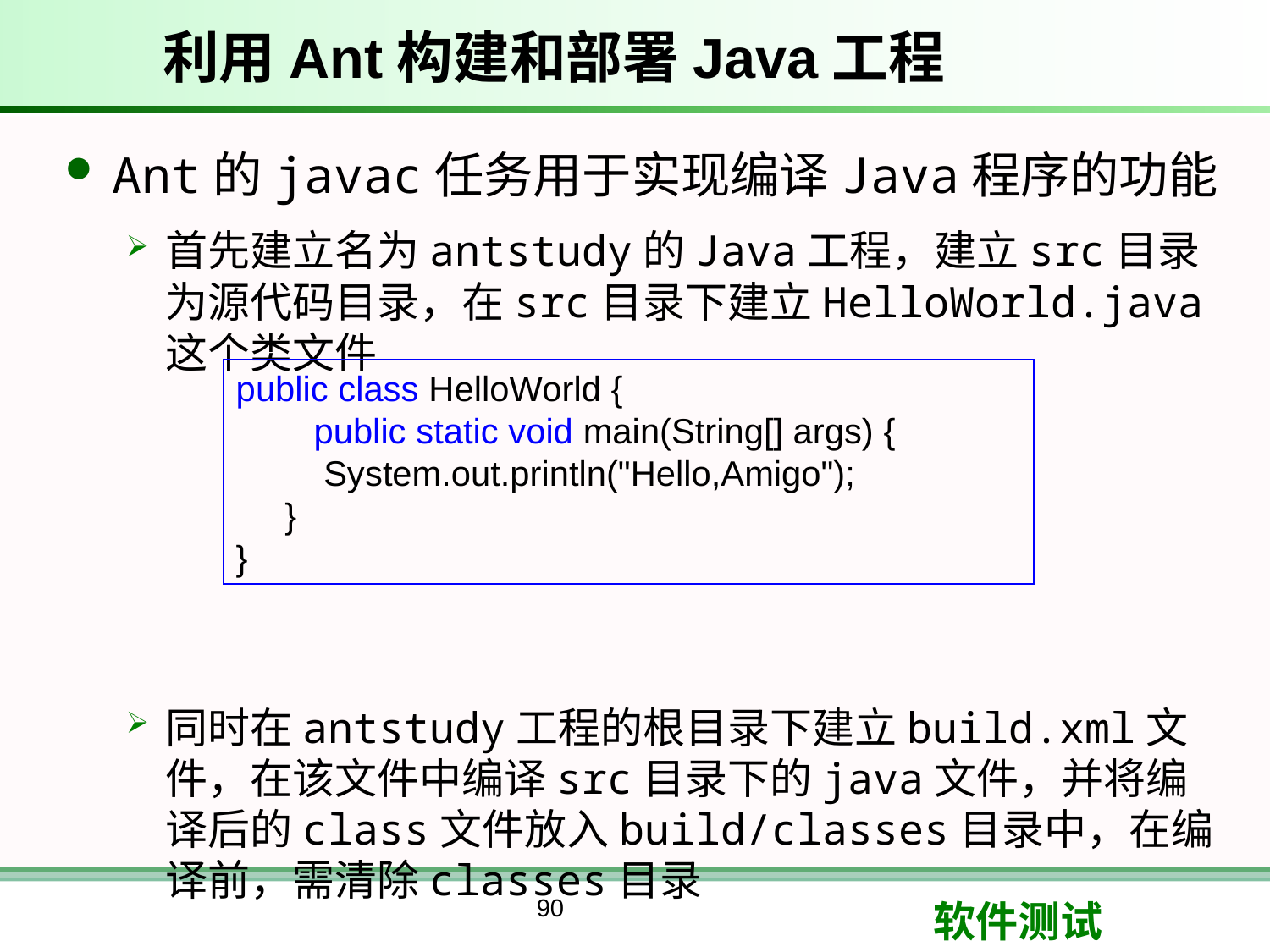

# 利用Ant构建和部署Java工程
Ant的javac任务用于实现编译Java程序的功能
首先建立名为antstudy的Java工程，建立src目录为源代码目录，在src目录下建立HelloWorld.java这个类文件

同时在antstudy工程的根目录下建立build.xml文件，在该文件中编译src目录下的java文件，并将编译后的class文件放入build/classes目录中，在编译前，需清除classes目录
public class HelloWorld {
        public static void main(String[] args) {
         System.out.println("Hello,Amigo");
     }
}
90